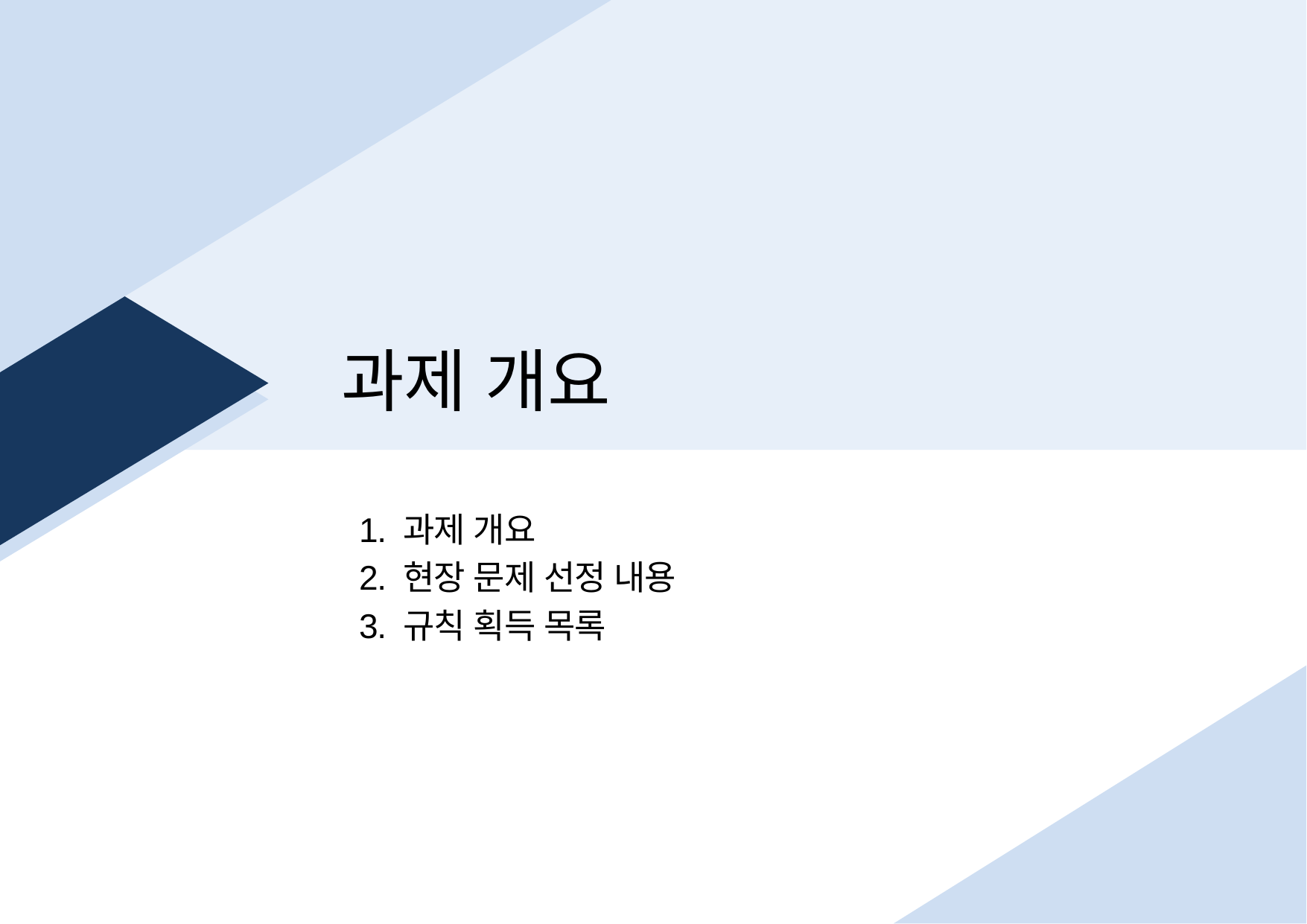

Ⅰ
과제 개요
1. 과제 개요
2. 현장 문제 선정 내용
3. 규칙 획득 목록